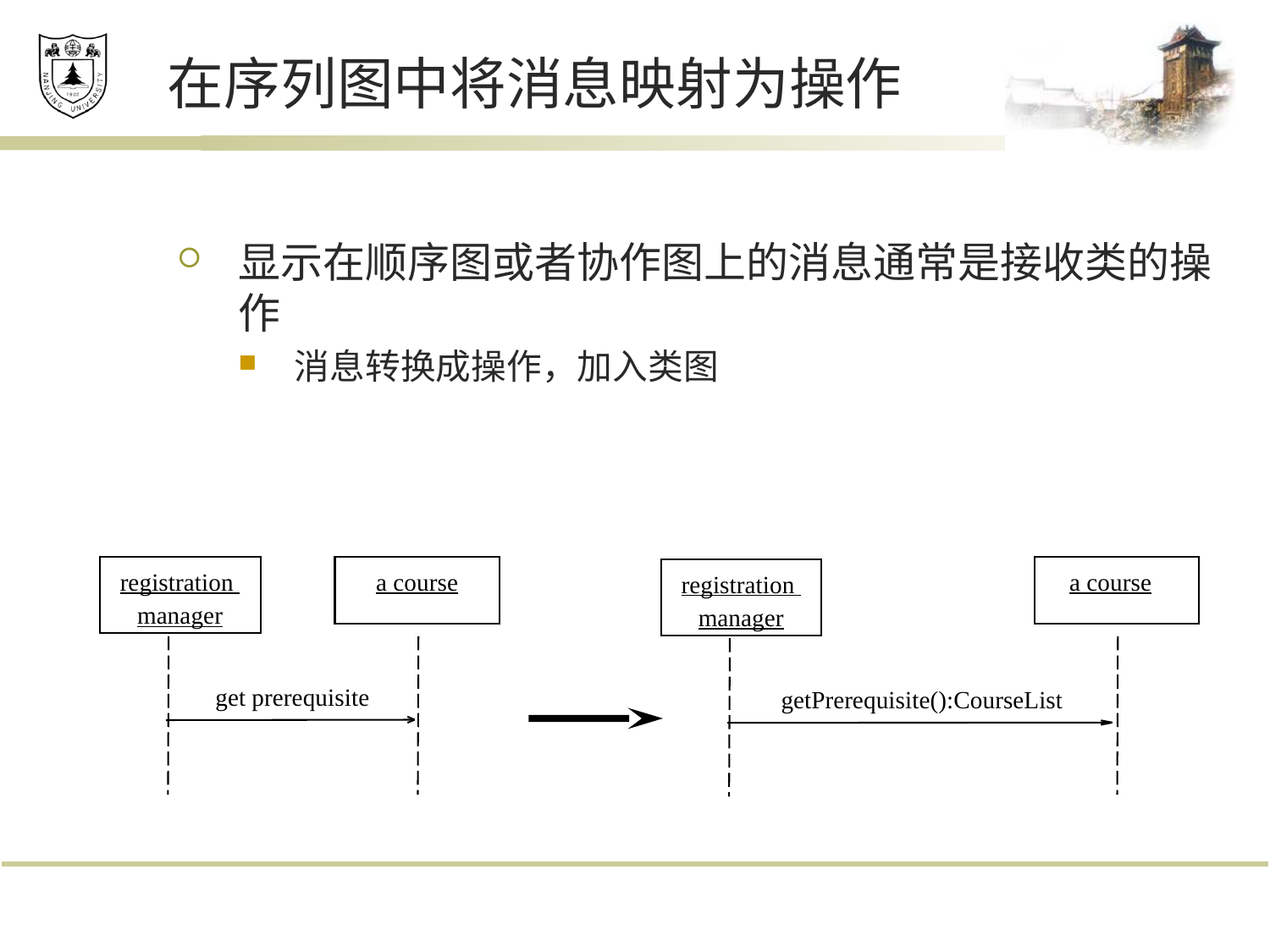

# 在序列图中将消息映射为操作
显示在顺序图或者协作图上的消息通常是接收类的操作
消息转换成操作，加入类图

registration
a course
manager

get prerequisite

a course
registration
manager

getPrerequisite():CourseList